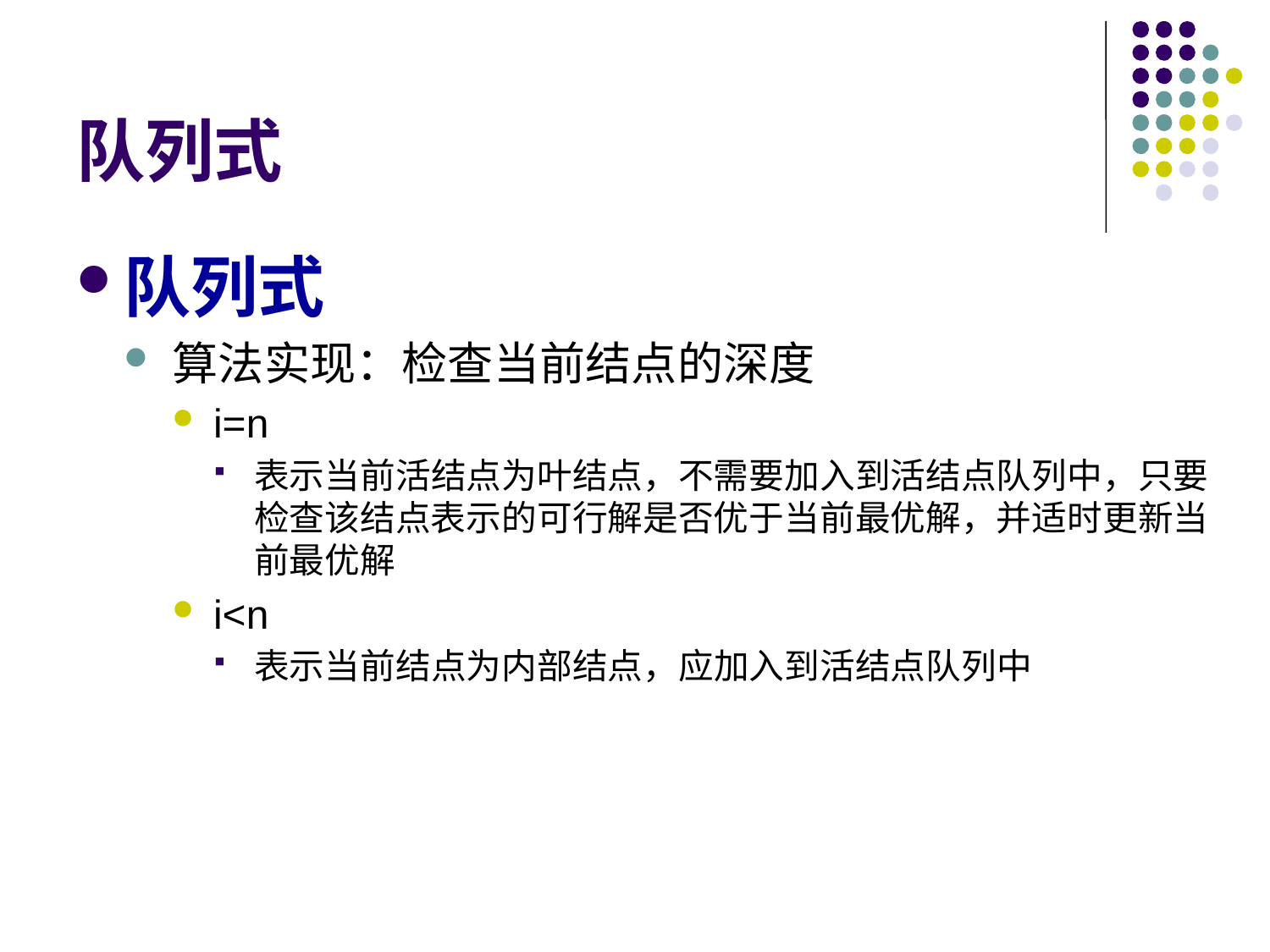

# 队列式
队列式
算法实现：检查当前结点的深度
i=n
表示当前活结点为叶结点，不需要加入到活结点队列中，只要检查该结点表示的可行解是否优于当前最优解，并适时更新当前最优解
i<n
表示当前结点为内部结点，应加入到活结点队列中